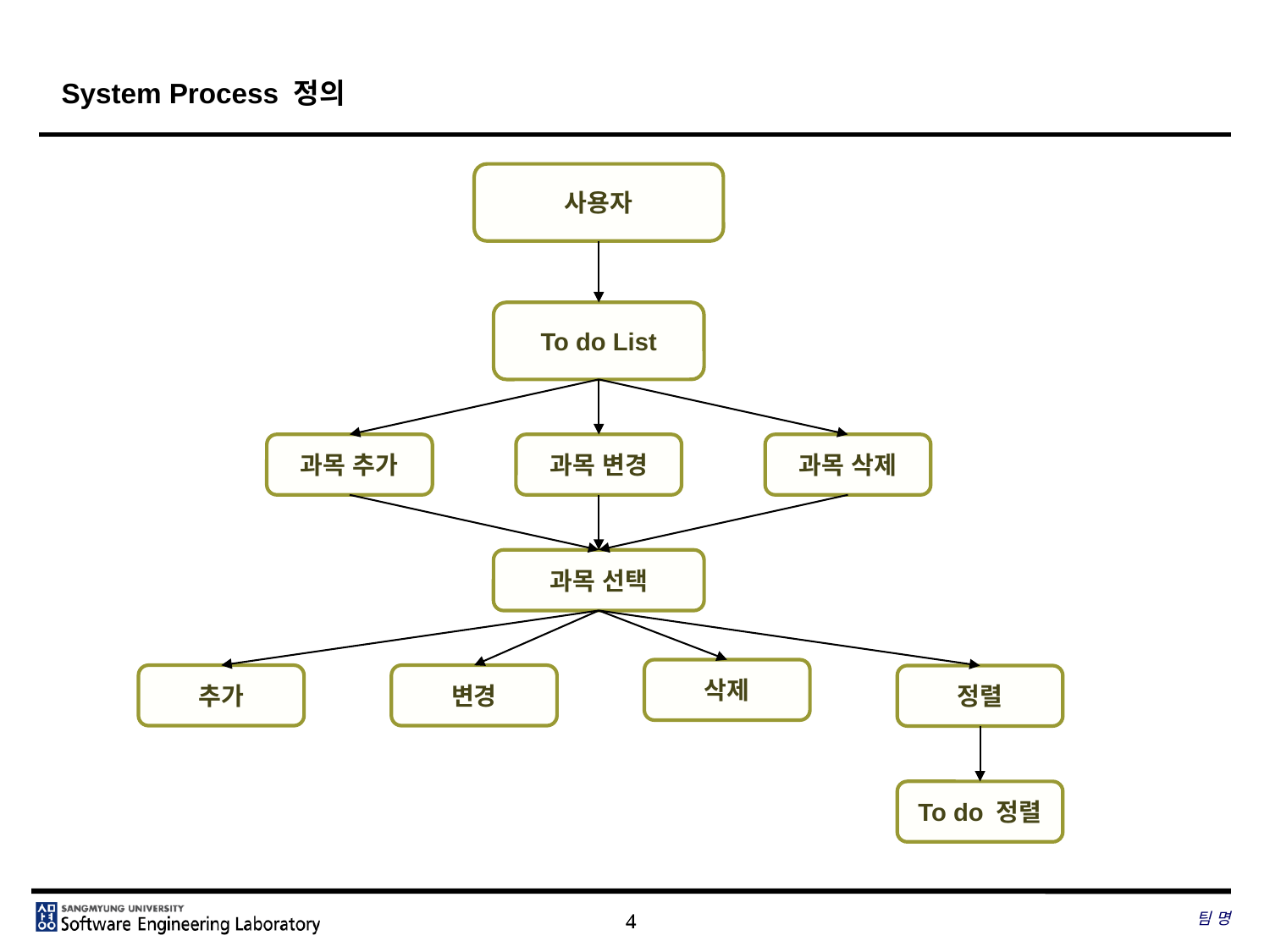

# System Process 정의
사용자
To do List
과목 삭제
과목 변경
과목 추가
과목 선택
삭제
추가
변경
정렬
To do 정렬
팀 명